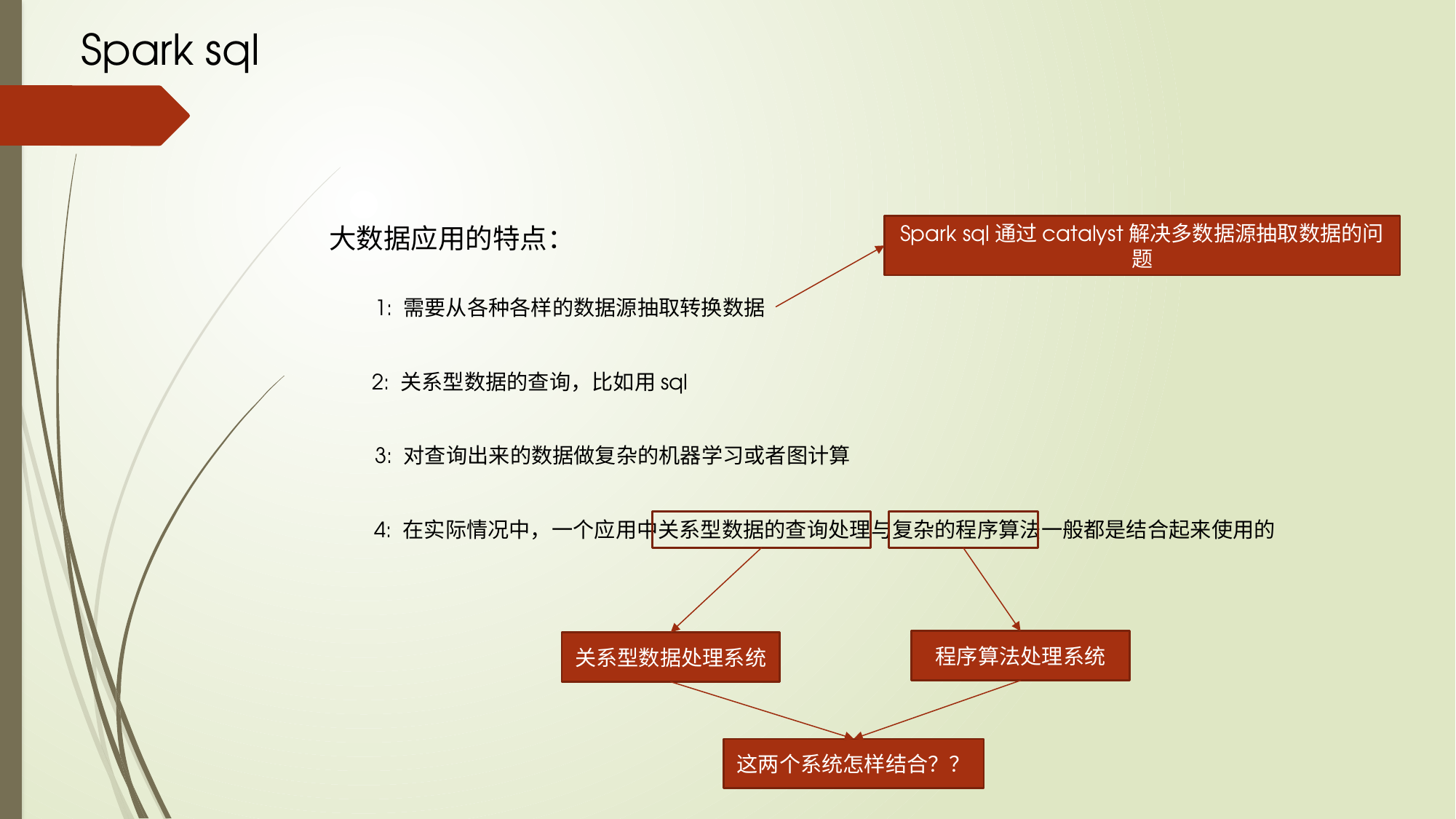

Spark sql
大数据应用的特点：
Spark sql通过catalyst解决多数据源抽取数据的问题
1: 需要从各种各样的数据源抽取转换数据
2: 关系型数据的查询，比如用sql
3: 对查询出来的数据做复杂的机器学习或者图计算
4: 在实际情况中，一个应用中关系型数据的查询处理与复杂的程序算法一般都是结合起来使用的

程序算法处理系统
关系型数据处理系统
这两个系统怎样结合？？